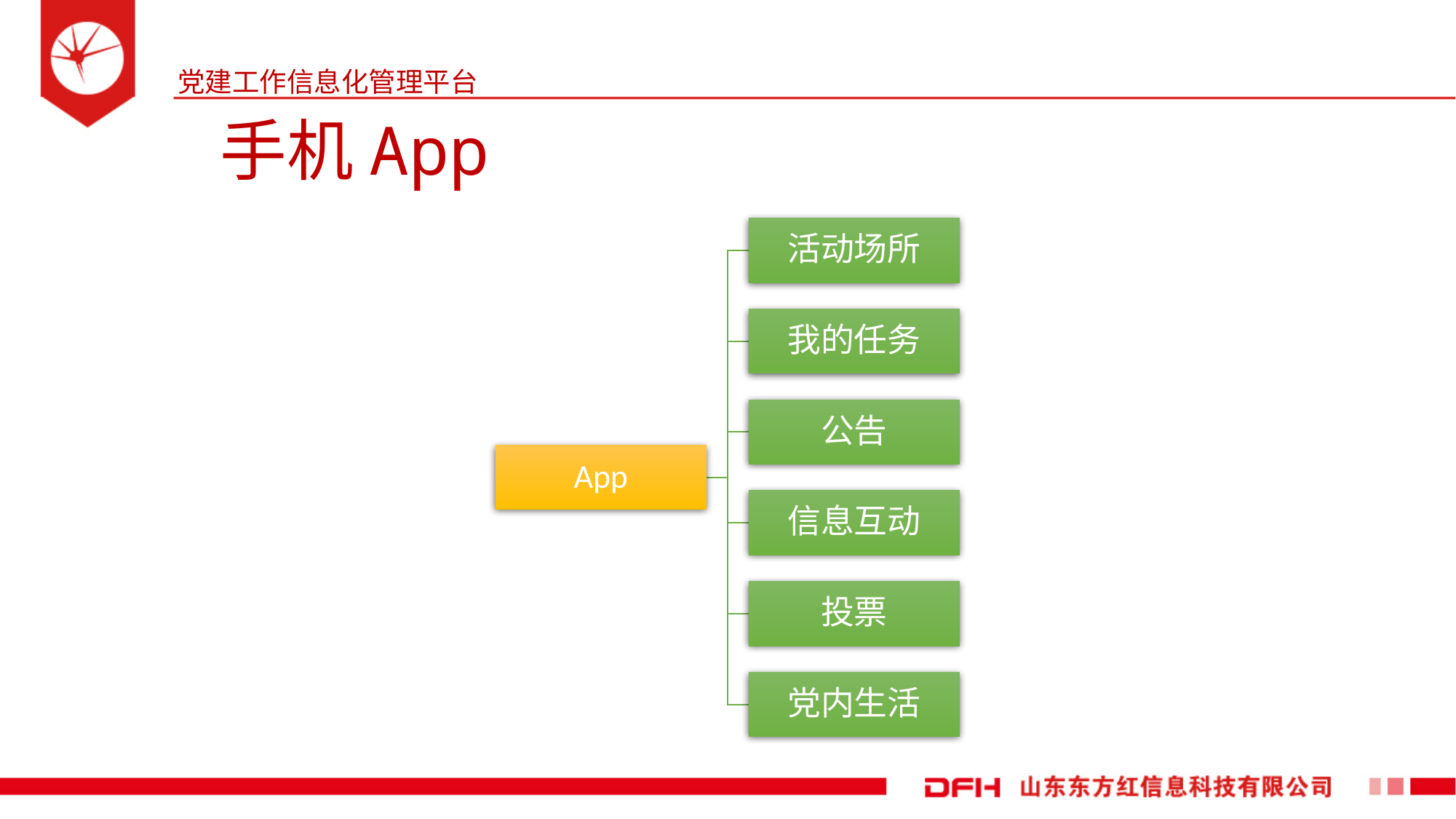

党建工作信息化管理平台
# 手机App
App
活动场所
我的任务
公告
信息互动
投票
党内生活